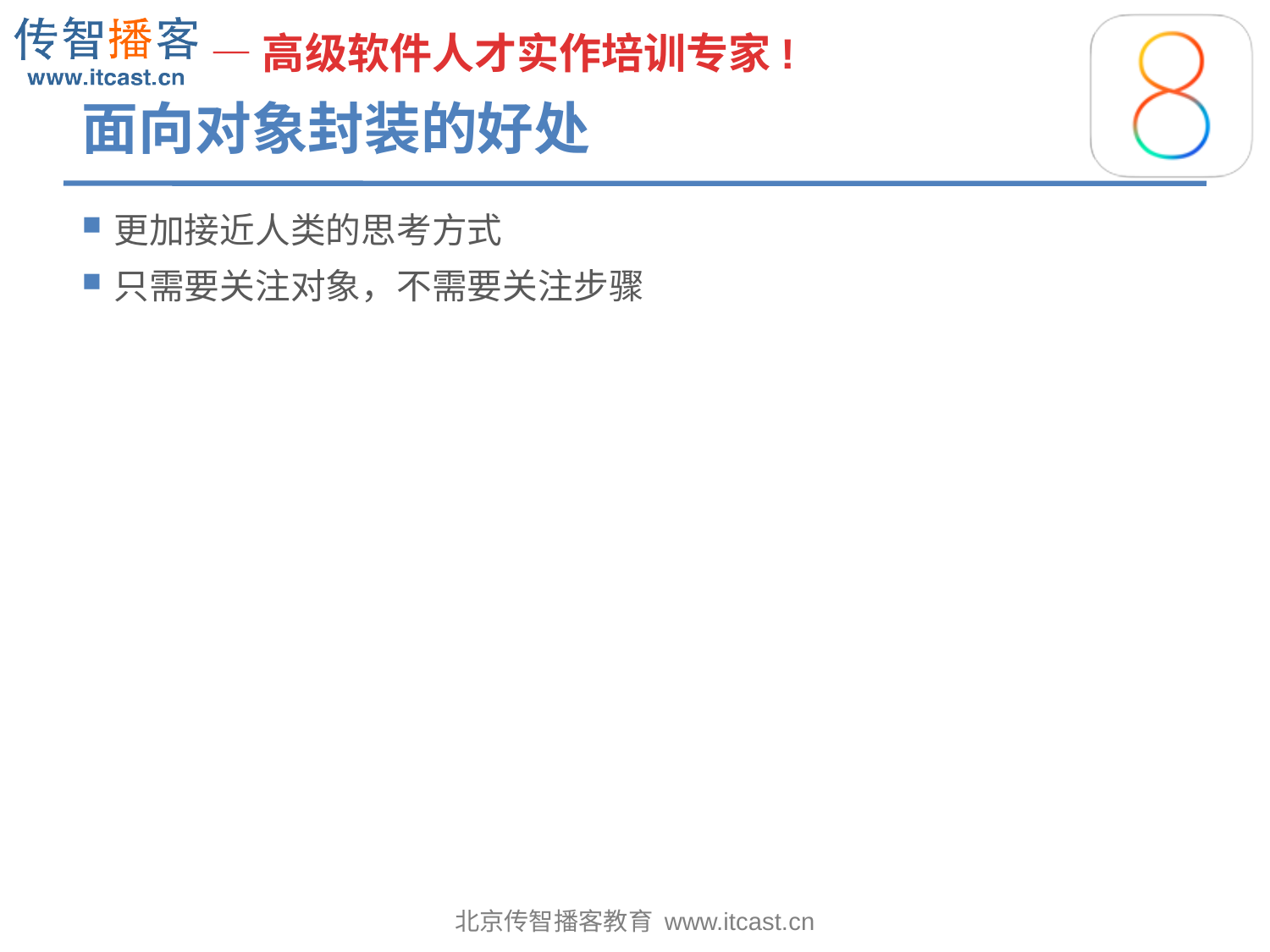

# 面向对象封装的好处
更加接近人类的思考方式
只需要关注对象，不需要关注步骤